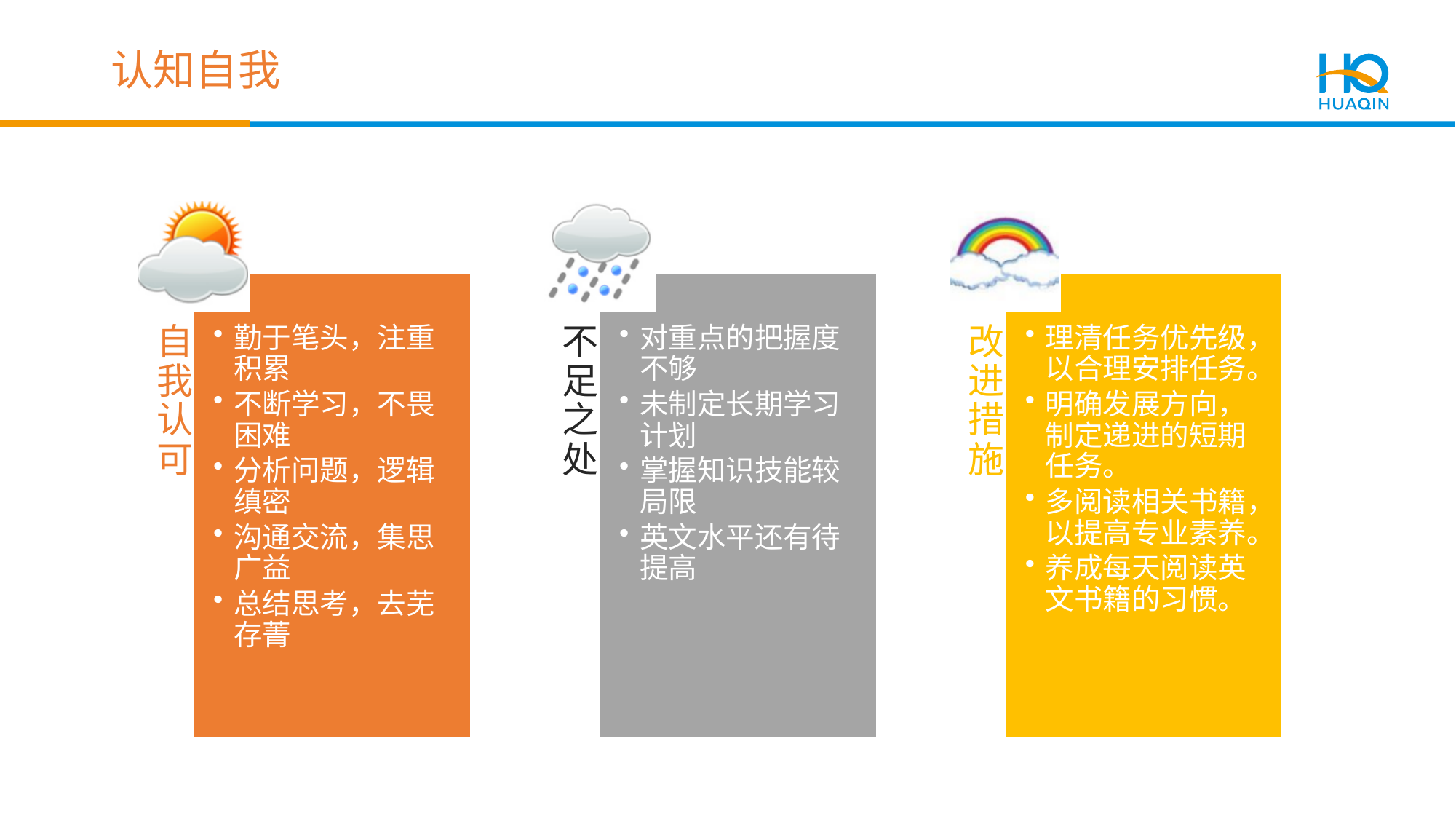

# 认知自我
自我认可
勤于笔头，注重积累
不断学习，不畏困难
分析问题，逻辑缜密
沟通交流，集思广益
总结思考，去芜存菁
不足之处
对重点的把握度不够
未制定长期学习计划
掌握知识技能较局限
英文水平还有待提高
改进措施
理清任务优先级，以合理安排任务。
明确发展方向，制定递进的短期任务。
多阅读相关书籍，以提高专业素养。
养成每天阅读英文书籍的习惯。